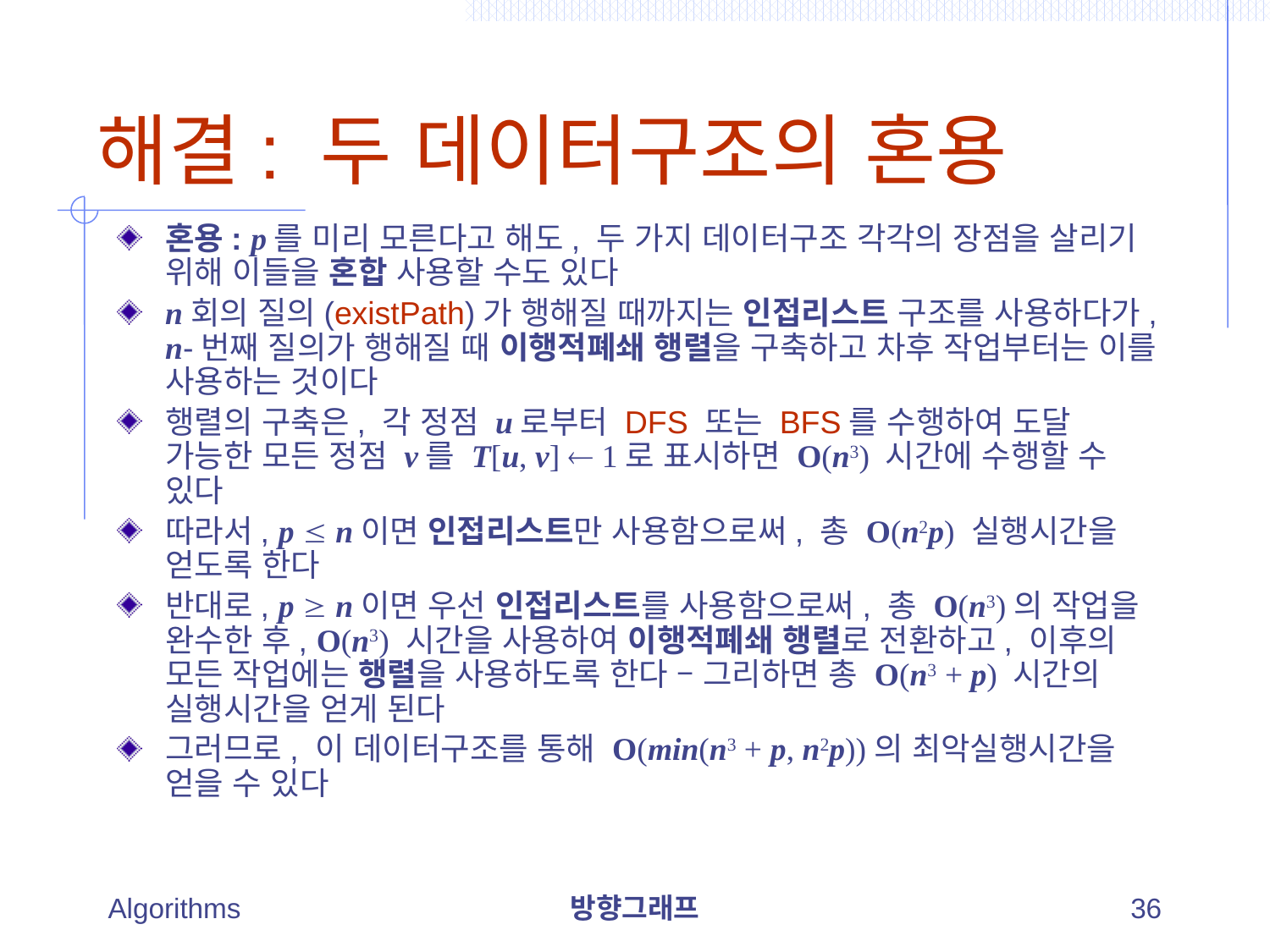

# 해결: 두 데이터구조의 혼용
혼용: p를 미리 모른다고 해도, 두 가지 데이터구조 각각의 장점을 살리기 위해 이들을 혼합 사용할 수도 있다
n회의 질의(existPath)가 행해질 때까지는 인접리스트 구조를 사용하다가, n-번째 질의가 행해질 때 이행적폐쇄 행렬을 구축하고 차후 작업부터는 이를 사용하는 것이다
행렬의 구축은, 각 정점 u로부터 DFS 또는 BFS를 수행하여 도달 가능한 모든 정점 v를 T[u, v] ← 1로 표시하면 O(n3) 시간에 수행할 수 있다
따라서, p ≤ n이면 인접리스트만 사용함으로써, 총 O(n2p) 실행시간을 얻도록 한다
반대로, p ≥ n이면 우선 인접리스트를 사용함으로써, 총 O(n3)의 작업을 완수한 후, O(n3) 시간을 사용하여 이행적폐쇄 행렬로 전환하고, 이후의 모든 작업에는 행렬을 사용하도록 한다 – 그리하면 총 O(n3 + p) 시간의 실행시간을 얻게 된다
그러므로, 이 데이터구조를 통해 O(min(n3 + p, n2p))의 최악실행시간을 얻을 수 있다
Algorithms
방향그래프
36